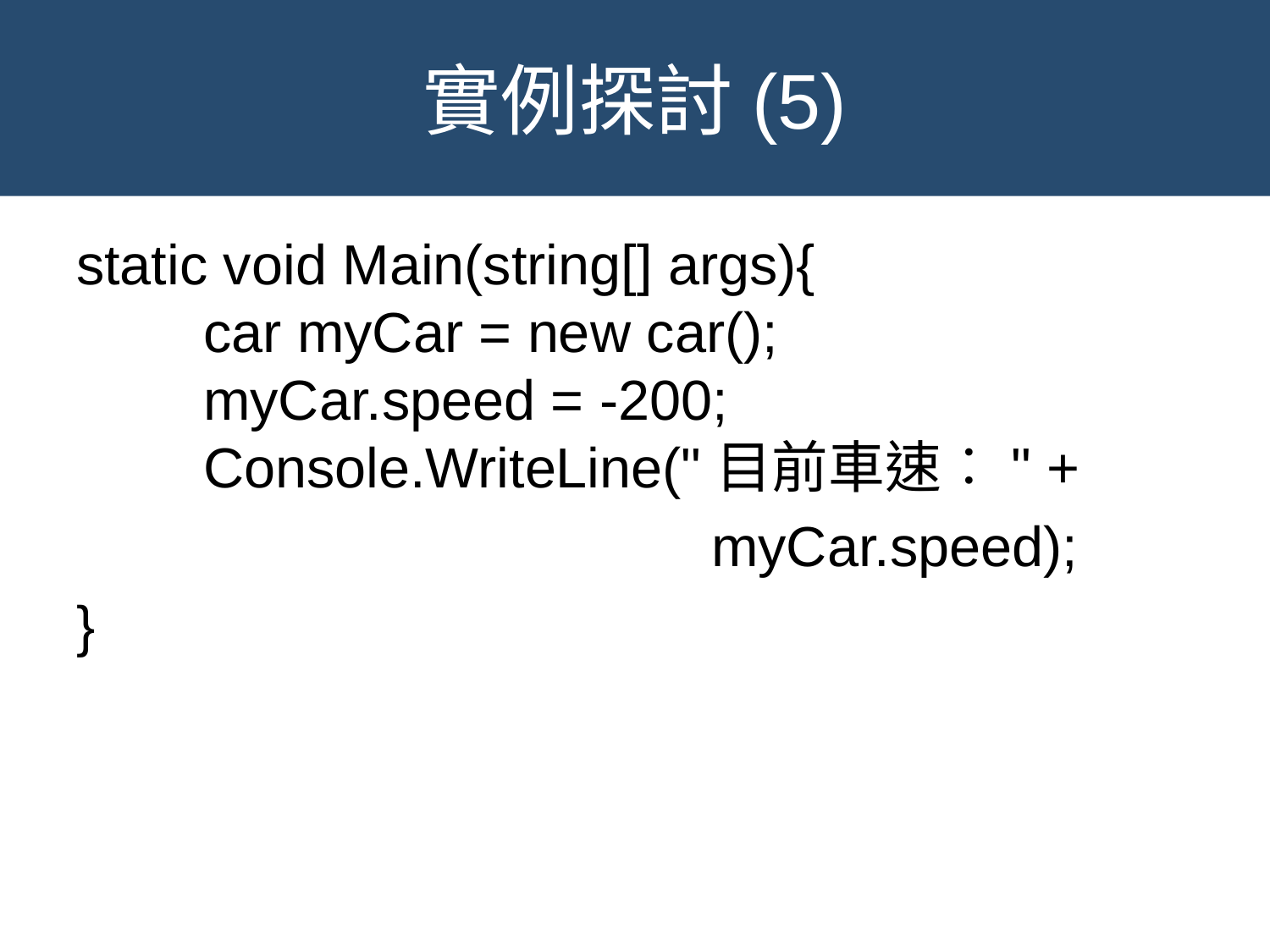

# 實例探討(5)
static void Main(string[] args){
	car myCar = new car();
	myCar.speed = -200;
	Console.WriteLine("目前車速︰" +
					myCar.speed);
}